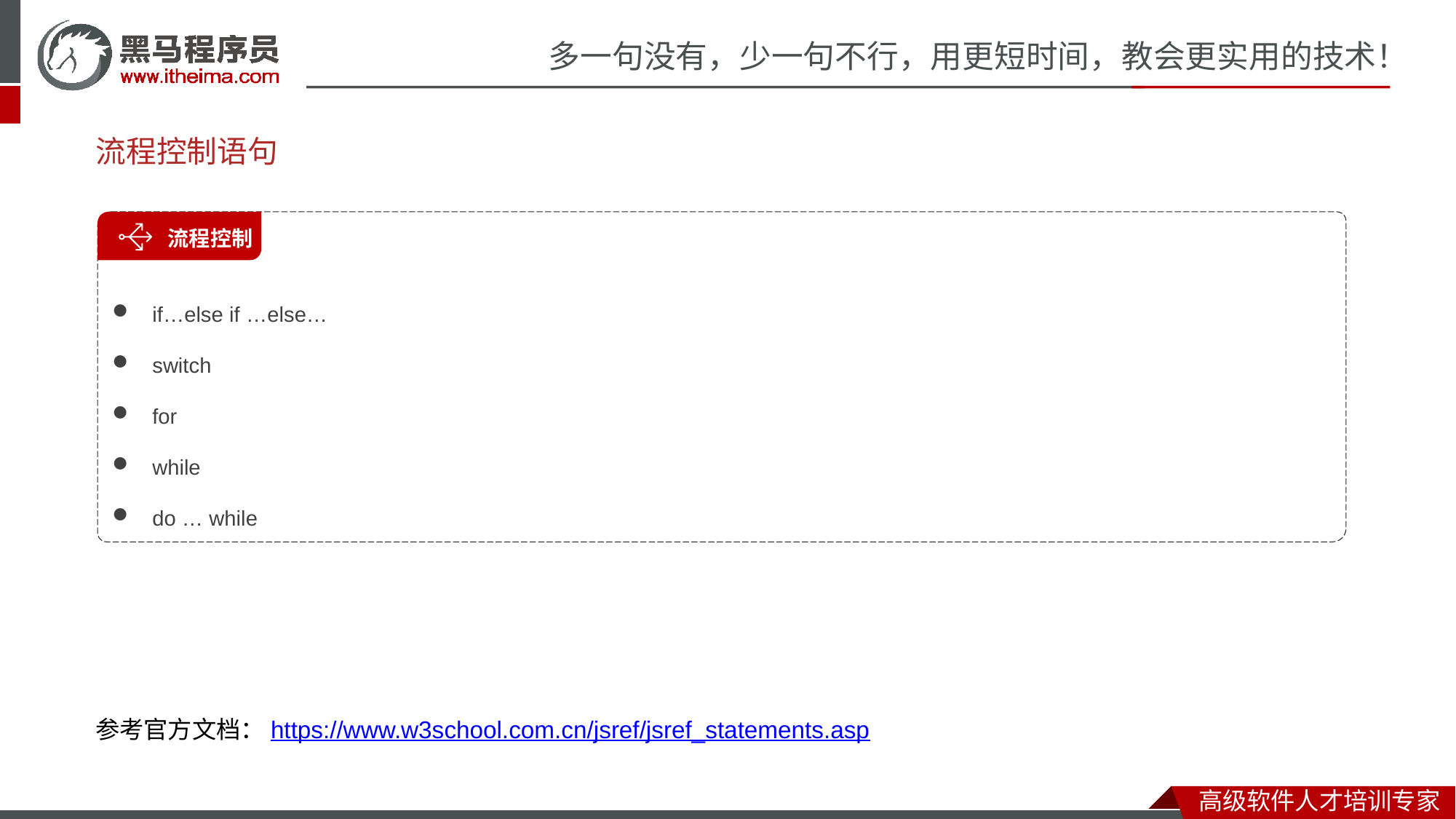

# 流程控制语句
 if…else if …else…
 switch
 for
 while
 do … while
          流程控制

参考官方文档：https://www.w3school.com.cn/jsref/jsref_statements.asp